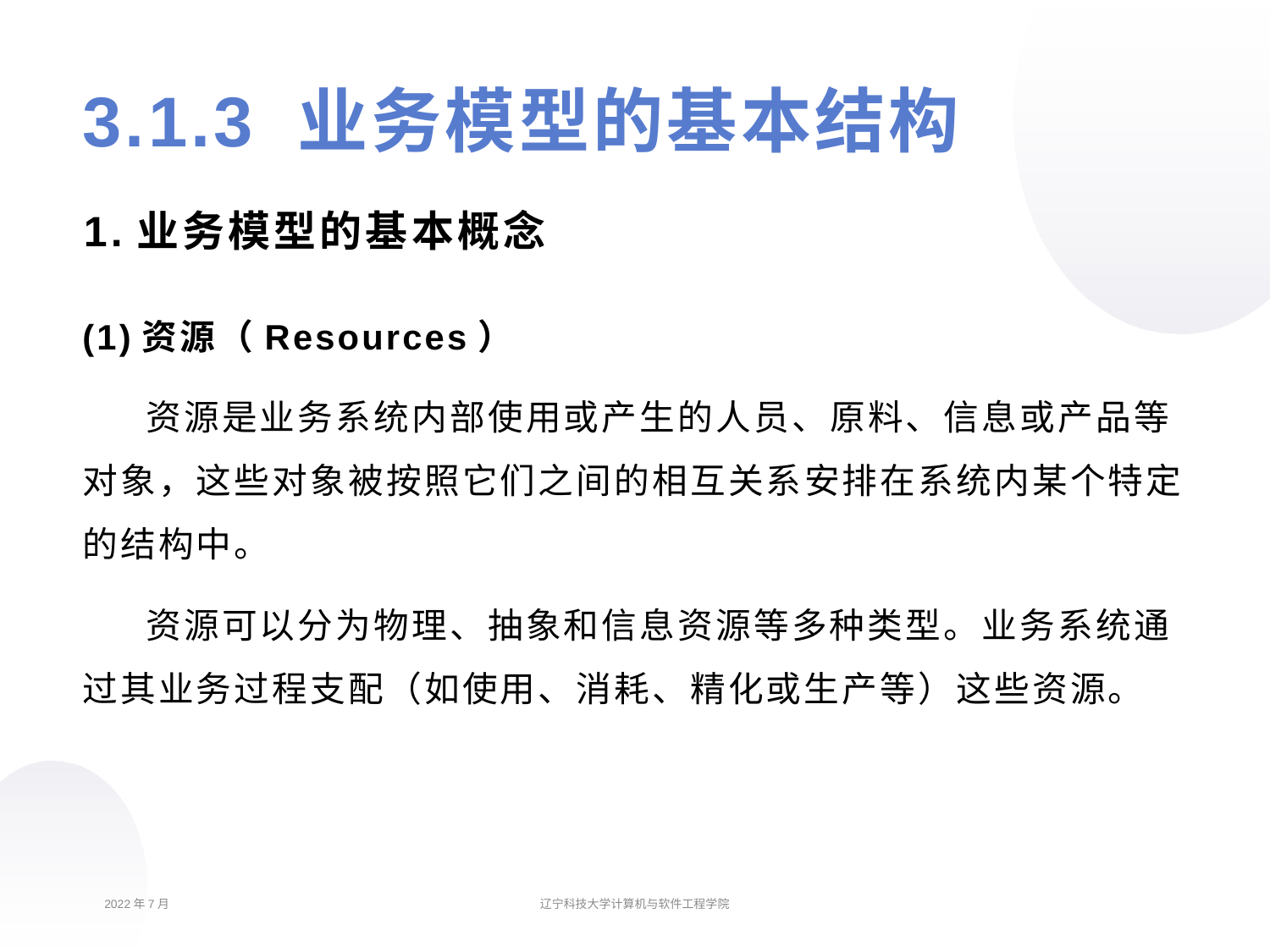

# 3.1.3 业务模型的基本结构
1.业务模型的基本概念
(1)资源（Resources）
资源是业务系统内部使用或产生的人员、原料、信息或产品等对象，这些对象被按照它们之间的相互关系安排在系统内某个特定的结构中。
资源可以分为物理、抽象和信息资源等多种类型。业务系统通过其业务过程支配（如使用、消耗、精化或生产等）这些资源。

2022年7月
辽宁科技大学计算机与软件工程学院
18